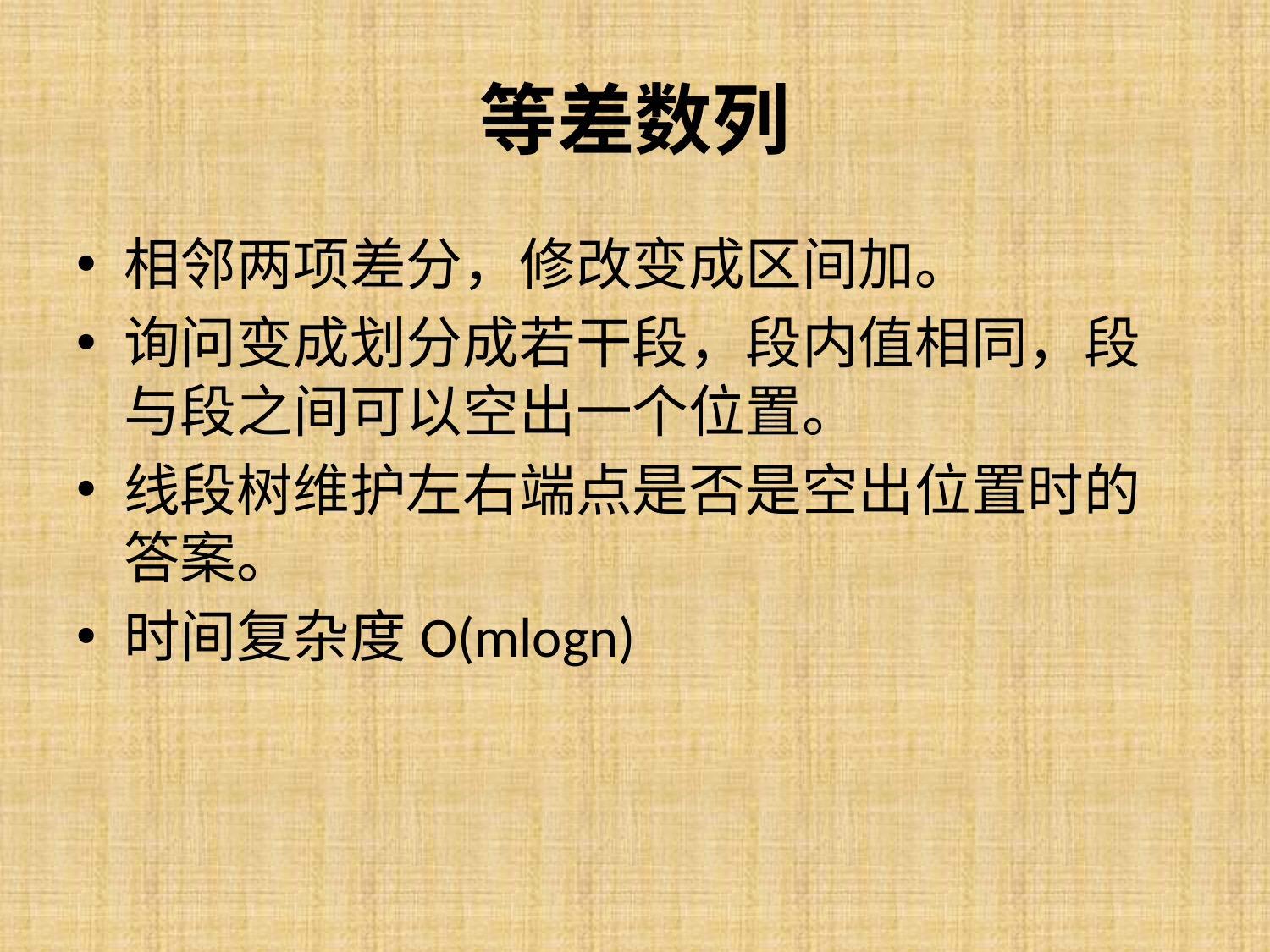

# 等差数列
相邻两项差分，修改变成区间加。
询问变成划分成若干段，段内值相同，段与段之间可以空出一个位置。
线段树维护左右端点是否是空出位置时的答案。
时间复杂度O(mlogn)